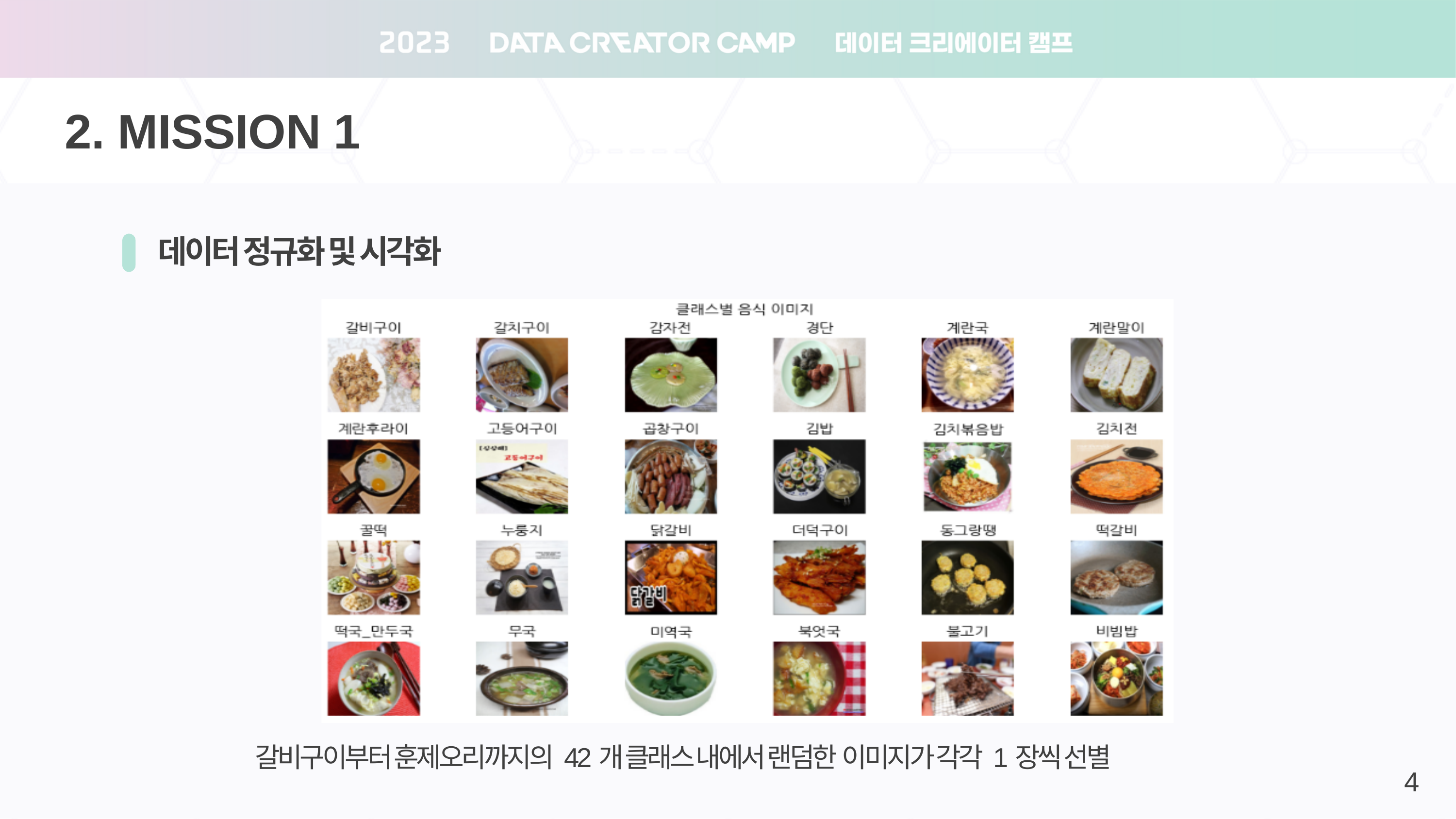

2. MISSION 1

데이터 정규화 및 시각화

갈비구이부터 훈제오리까지의 42개 클래스 내에서 랜덤한  이미지가 각각 1장씩 선별
4